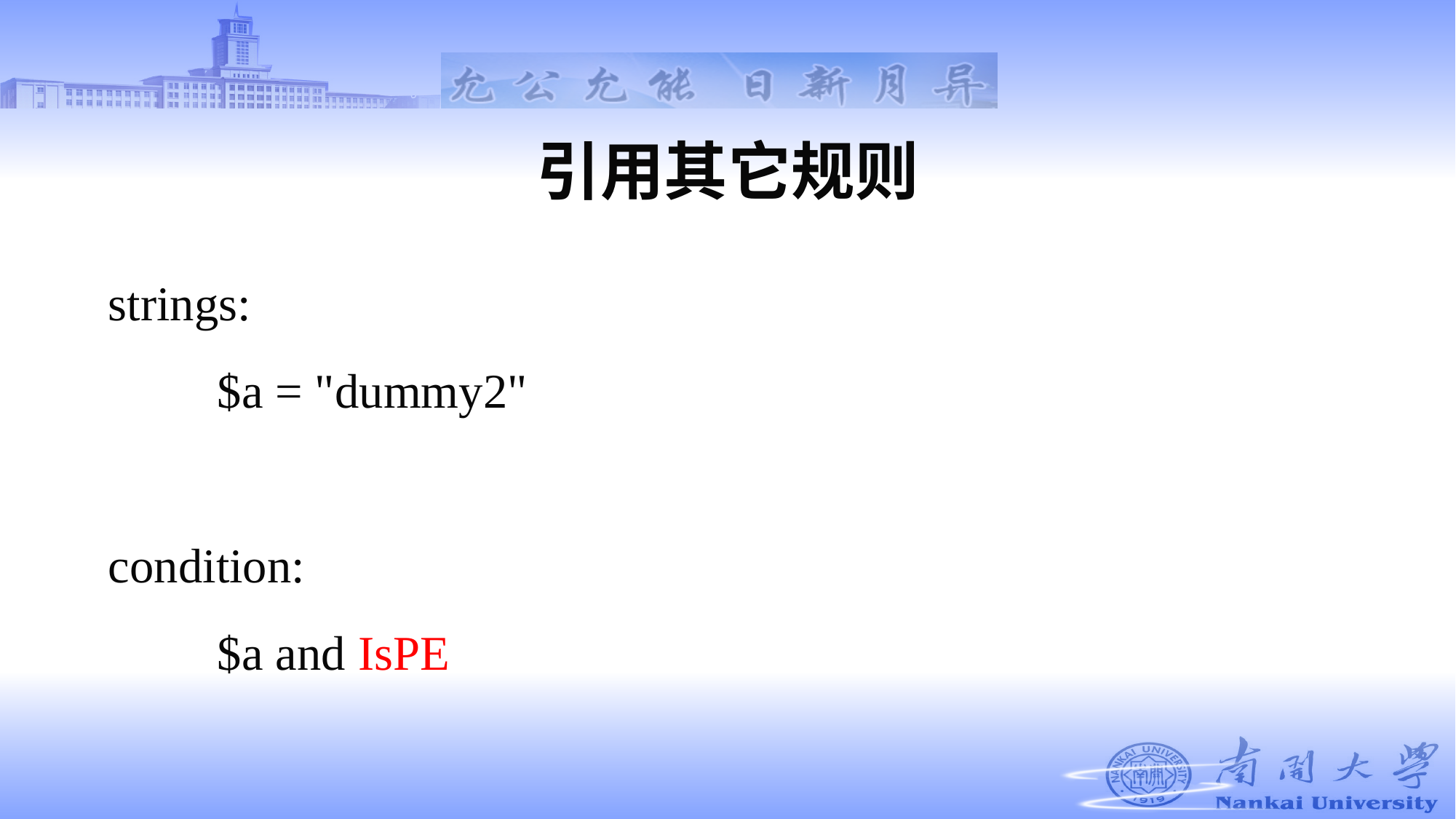

# 引用其它规则
strings:
	$a = "dummy2"

condition:
	$a and IsPE